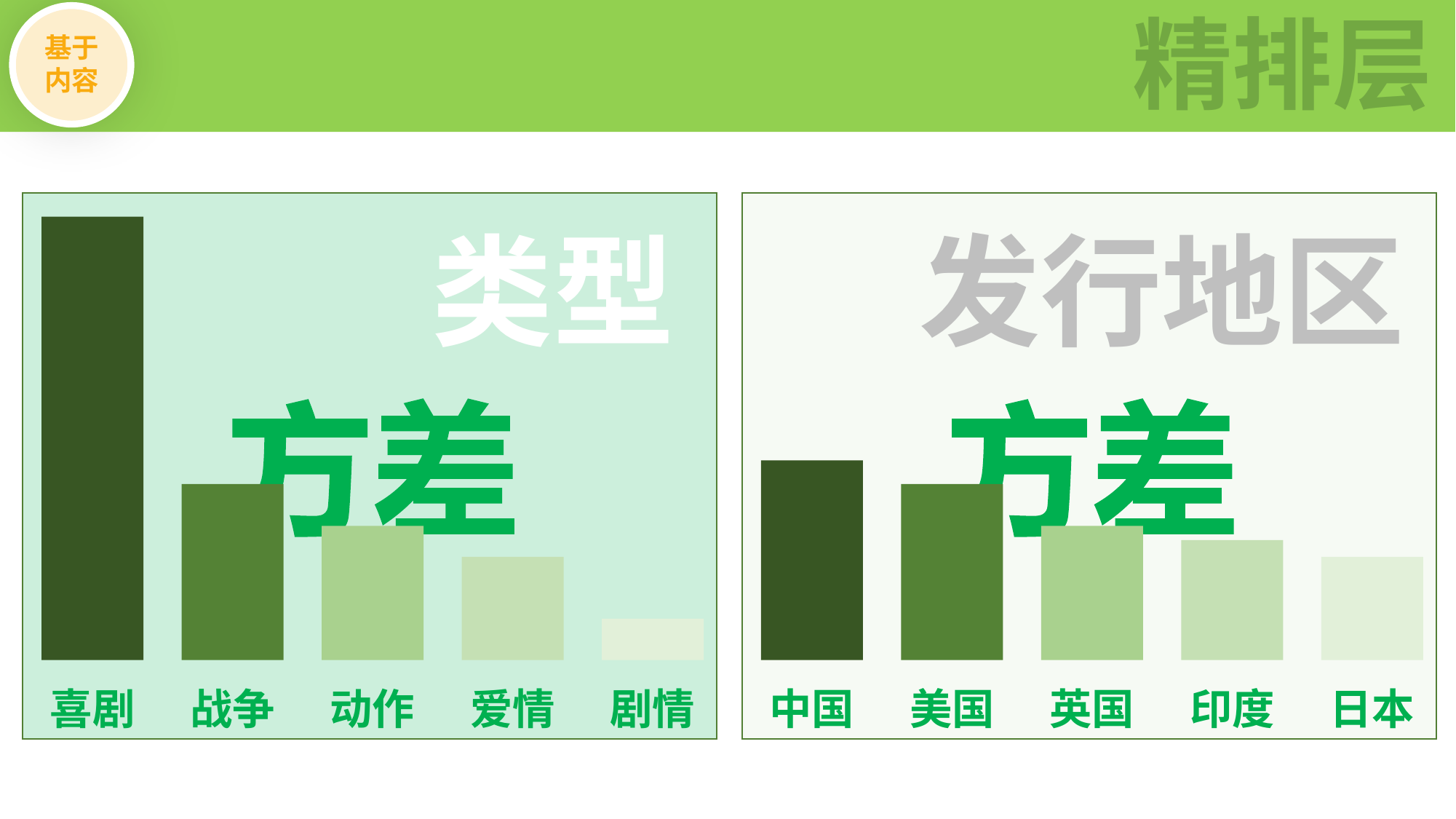

精排层

基于
内容

类型
发行地区

喜剧
战争
动作
爱情
剧情
中国
美国
英国
印度
日本